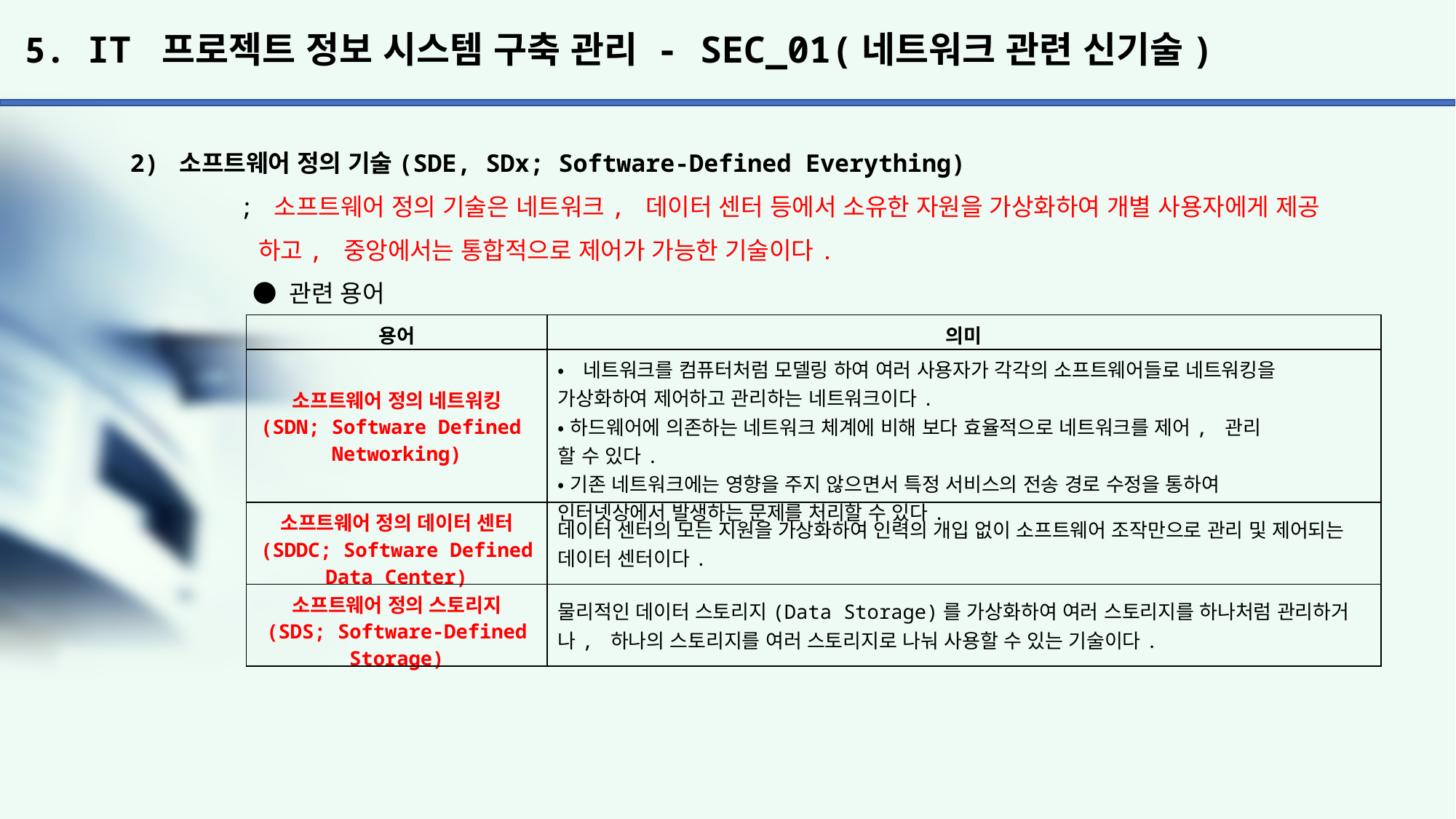

# 5. IT 프로젝트 정보 시스템 구축 관리 - SEC_01(네트워크 관련 신기술)
2) 소프트웨어 정의 기술(SDE, SDx; Software-Defined Everything)
	; 소프트웨어 정의 기술은 네트워크, 데이터 센터 등에서 소유한 자원을 가상화하여 개별 사용자에게 제공
	  하고, 중앙에서는 통합적으로 제어가 가능한 기술이다.
	  ● 관련 용어
| 용어 | 의미 |
| --- | --- |
| 소프트웨어 정의 네트워킹 (SDN; Software Defined Networking) | •네트워크를 컴퓨터처럼 모델링 하여 여러 사용자가 각각의 소프트웨어들로 네트워킹을 가상화하여 제어하고 관리하는 네트워크이다. •하드웨어에 의존하는 네트워크 체계에 비해 보다 효율적으로 네트워크를 제어, 관리 할 수 있다. •기존 네트워크에는 영향을 주지 않으면서 특정 서비스의 전송 경로 수정을 통하여 인터넷상에서 발생하는 문제를 처리할 수 있다. |
| 소프트웨어 정의 데이터 센터 (SDDC; Software Defined Data Center) | 데이터 센터의 모든 지원을 가상화하여 인력의 개입 없이 소프트웨어 조작만으로 관리 및 제어되는 데이터 센터이다. |
| 소프트웨어 정의 스토리지 (SDS; Software-Defined Storage) | 물리적인 데이터 스토리지(Data Storage)를 가상화하여 여러 스토리지를 하나처럼 관리하거나, 하나의 스토리지를 여러 스토리지로 나눠 사용할 수 있는 기술이다. |